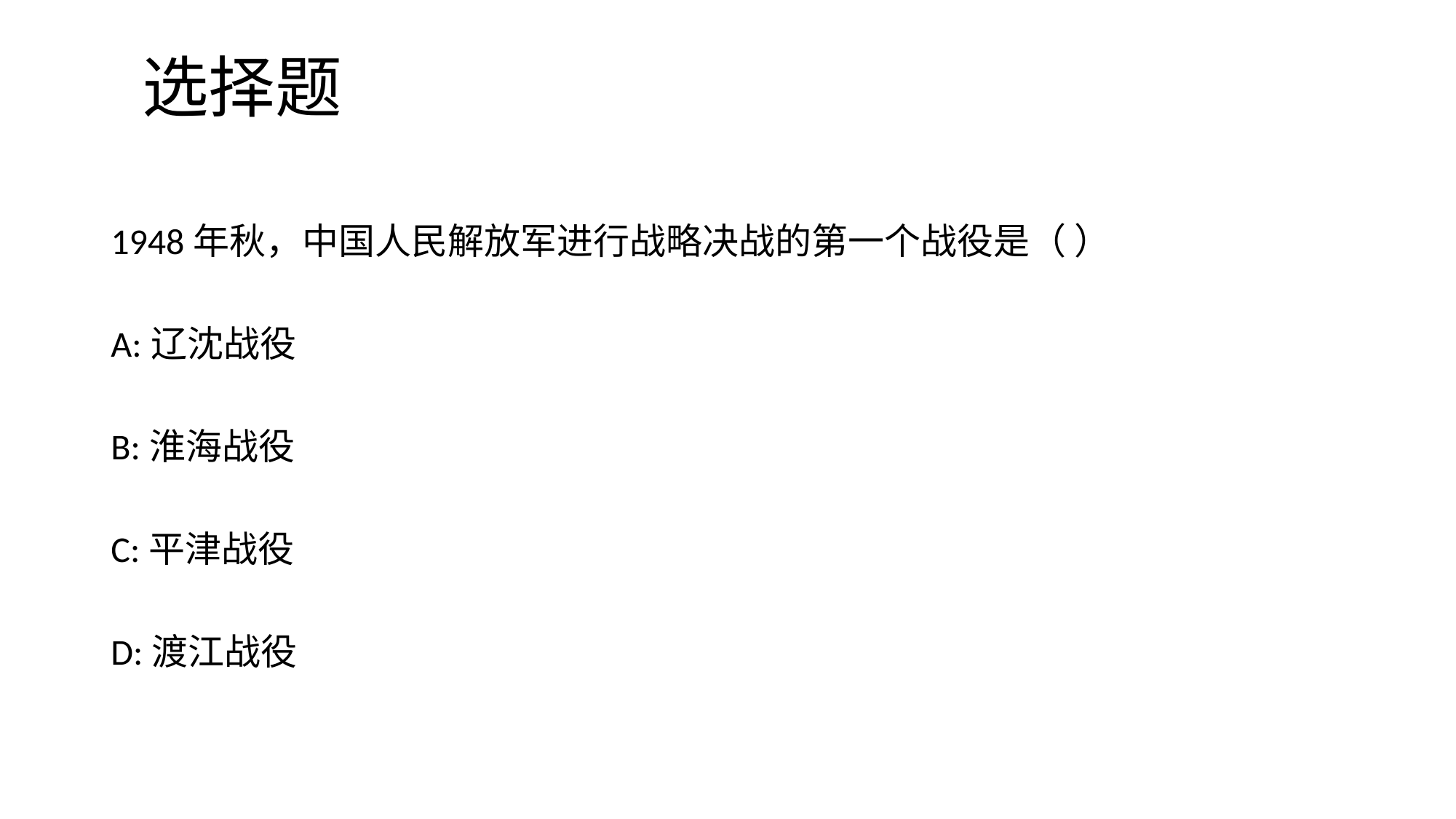

# 选择题
1948年秋，中国人民解放军进行战略决战的第一个战役是（ ）
A:辽沈战役
B:淮海战役
C:平津战役
D:渡江战役